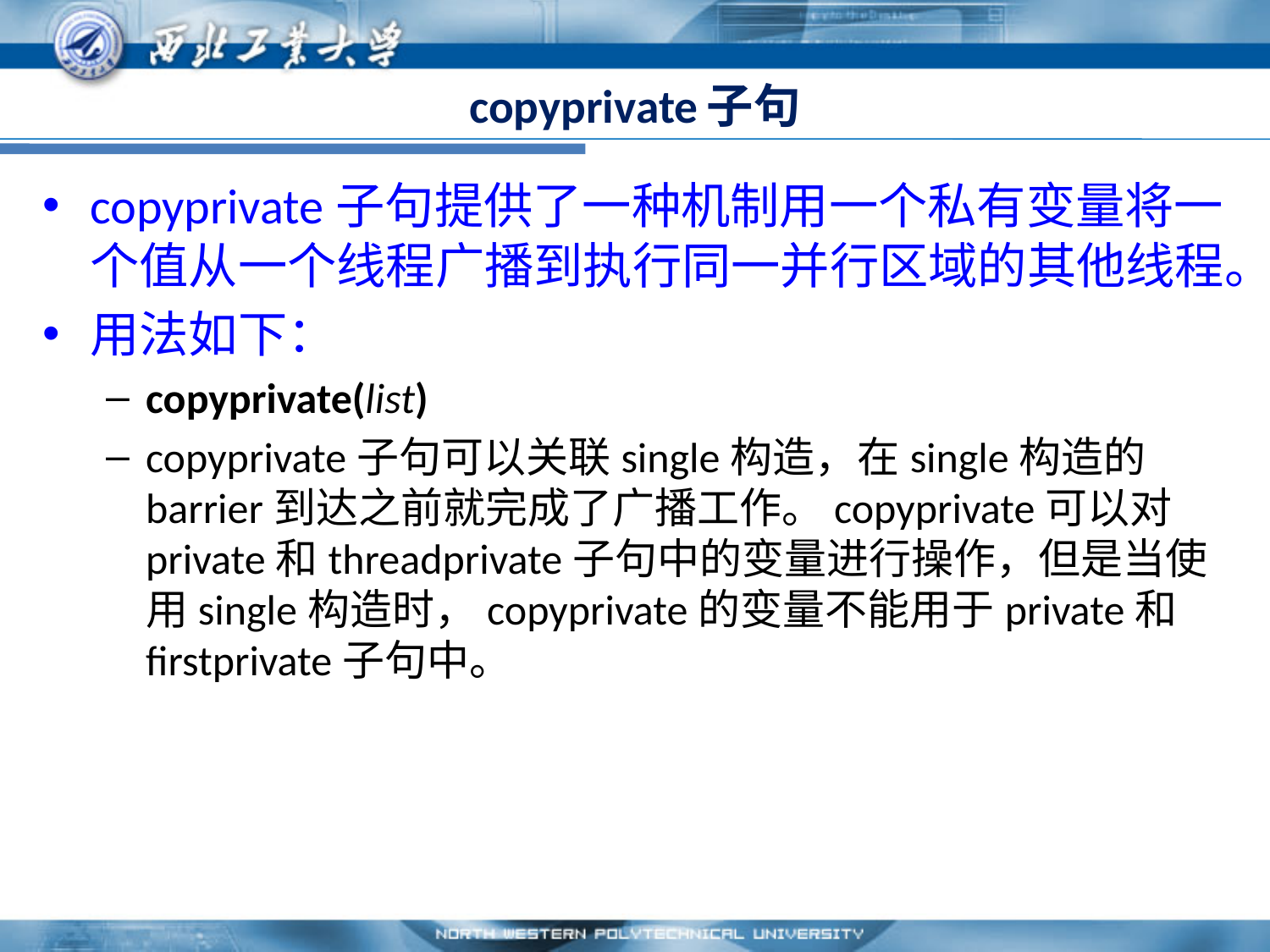

# copyprivate子句
copyprivate子句提供了一种机制用一个私有变量将一个值从一个线程广播到执行同一并行区域的其他线程。
用法如下：
copyprivate(list)
copyprivate子句可以关联single构造，在single构造的barrier到达之前就完成了广播工作。copyprivate可以对private和threadprivate子句中的变量进行操作，但是当使用single构造时，copyprivate的变量不能用于private和firstprivate子句中。